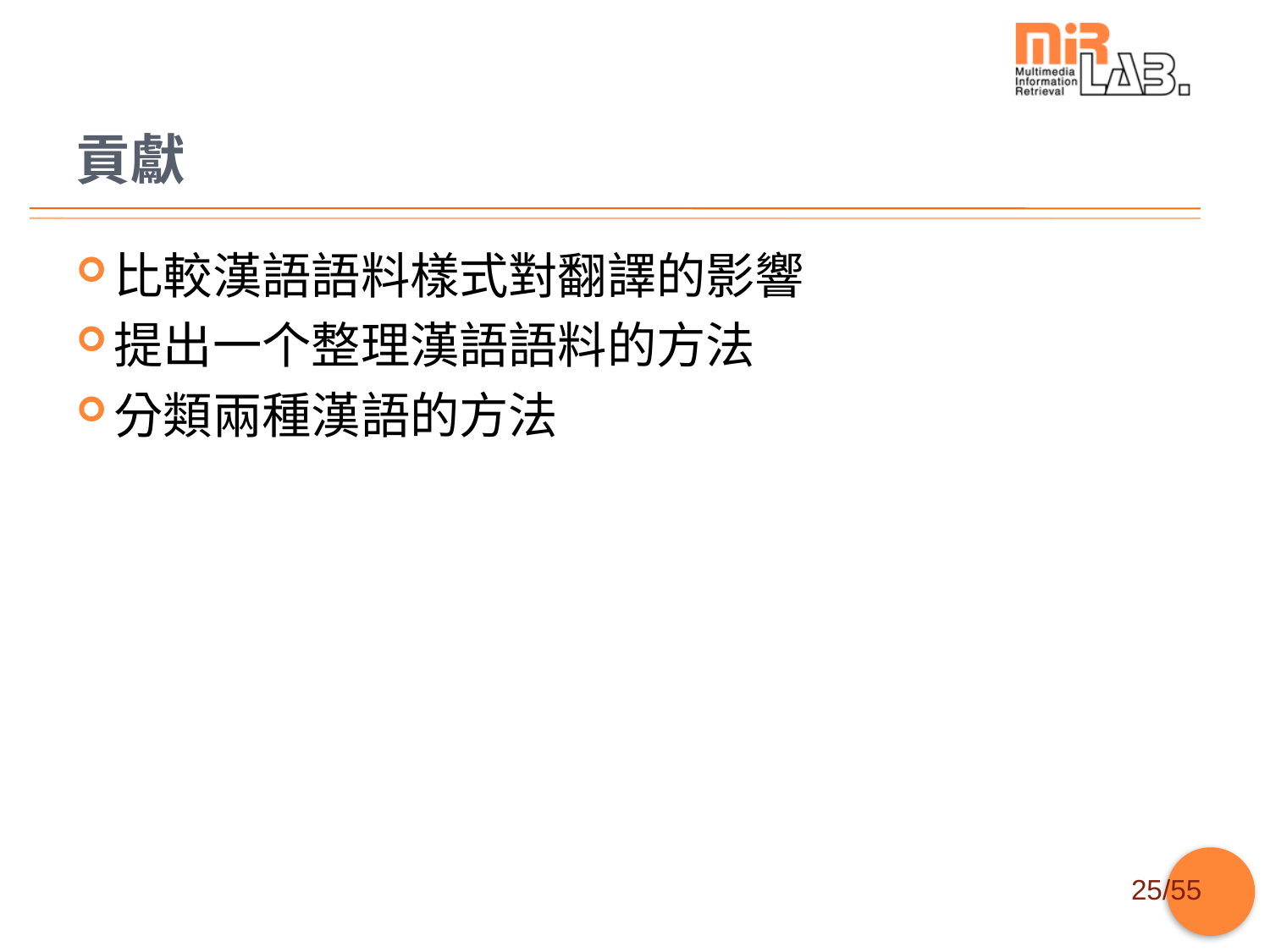

# 貢獻
比較漢語語料樣式對翻譯的影響
提出一个整理漢語語料的方法
分類兩種漢語的方法